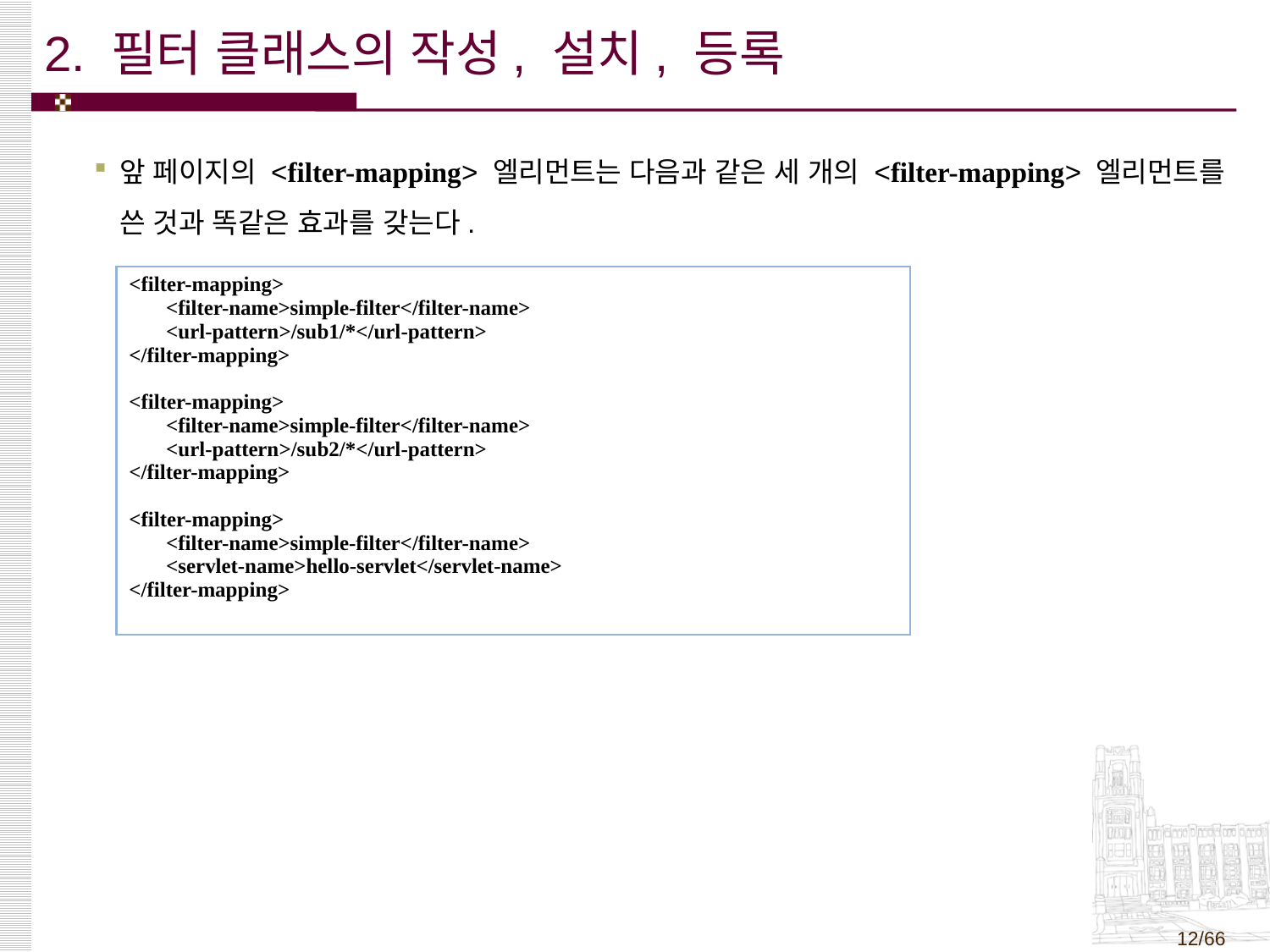

# 2. 필터 클래스의 작성, 설치, 등록
앞 페이지의 <filter-mapping> 엘리먼트는 다음과 같은 세 개의 <filter-mapping> 엘리먼트를 쓴 것과 똑같은 효과를 갖는다.

| <filter-mapping> <filter-name>simple-filter</filter-name> <url-pattern>/sub1/\*</url-pattern> </filter-mapping> <filter-mapping> <filter-name>simple-filter</filter-name> <url-pattern>/sub2/\*</url-pattern> </filter-mapping> <filter-mapping> <filter-name>simple-filter</filter-name> <servlet-name>hello-servlet</servlet-name> </filter-mapping> |
| --- |